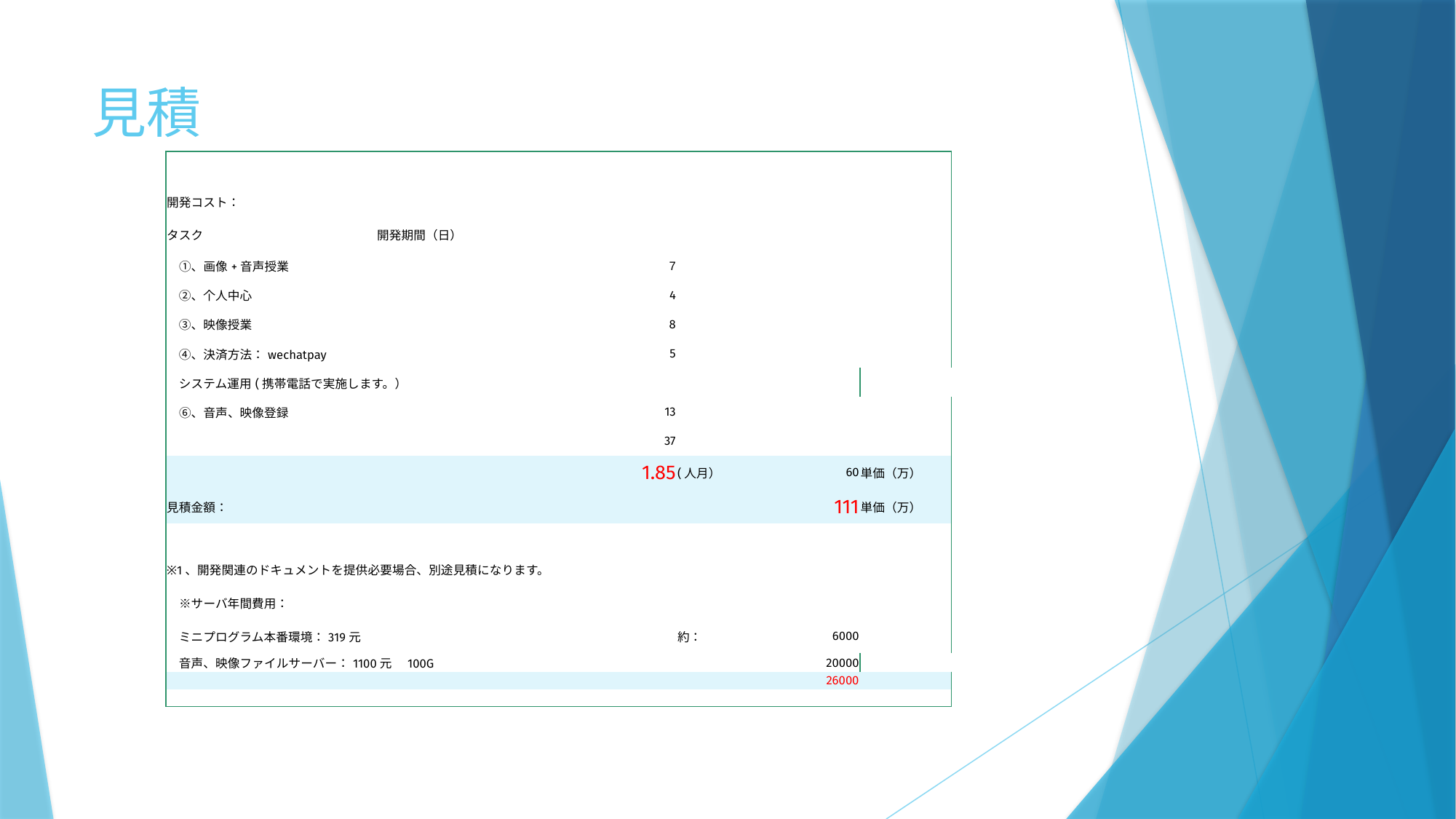

# 見積
|  |  |  |  |  |
| --- | --- | --- | --- | --- |
|  |  |  |  |  |
| 開発コスト： |  |  |  |  |
| タスク | 開発期間（日） |  |  |  |
| ①、画像+音声授業 | 7 |  |  |  |
| ②、个人中心 | 4 |  |  |  |
| ③、映像授業 | 8 |  |  |  |
| ④、決済方法：wechatpay | 5 |  |  |  |
| システム運用(携帯電話で実施します。） |  |  |  |  |
| ⑥、音声、映像登録 | 13 |  |  |  |
|  | 37 |  |  |  |
|  | 1.85 | (人月） | 60 | 単価（万） |
| 見積金額： |  |  | 111 | 単価（万） |
|  |  |  |  |  |
| ※1、開発関連のドキュメントを提供必要場合、別途見積になります。 |  |  |  |  |
| ※サーバ年間費用： |  |  |  |  |
| ミニプログラム本番環境：319元 |  | 約： | 6000 |  |
| 音声、映像ファイルサーバー：1100元　100G |  |  | 20000 |  |
|  |  |  | 26000 |  |
|  |  |  |  |  |